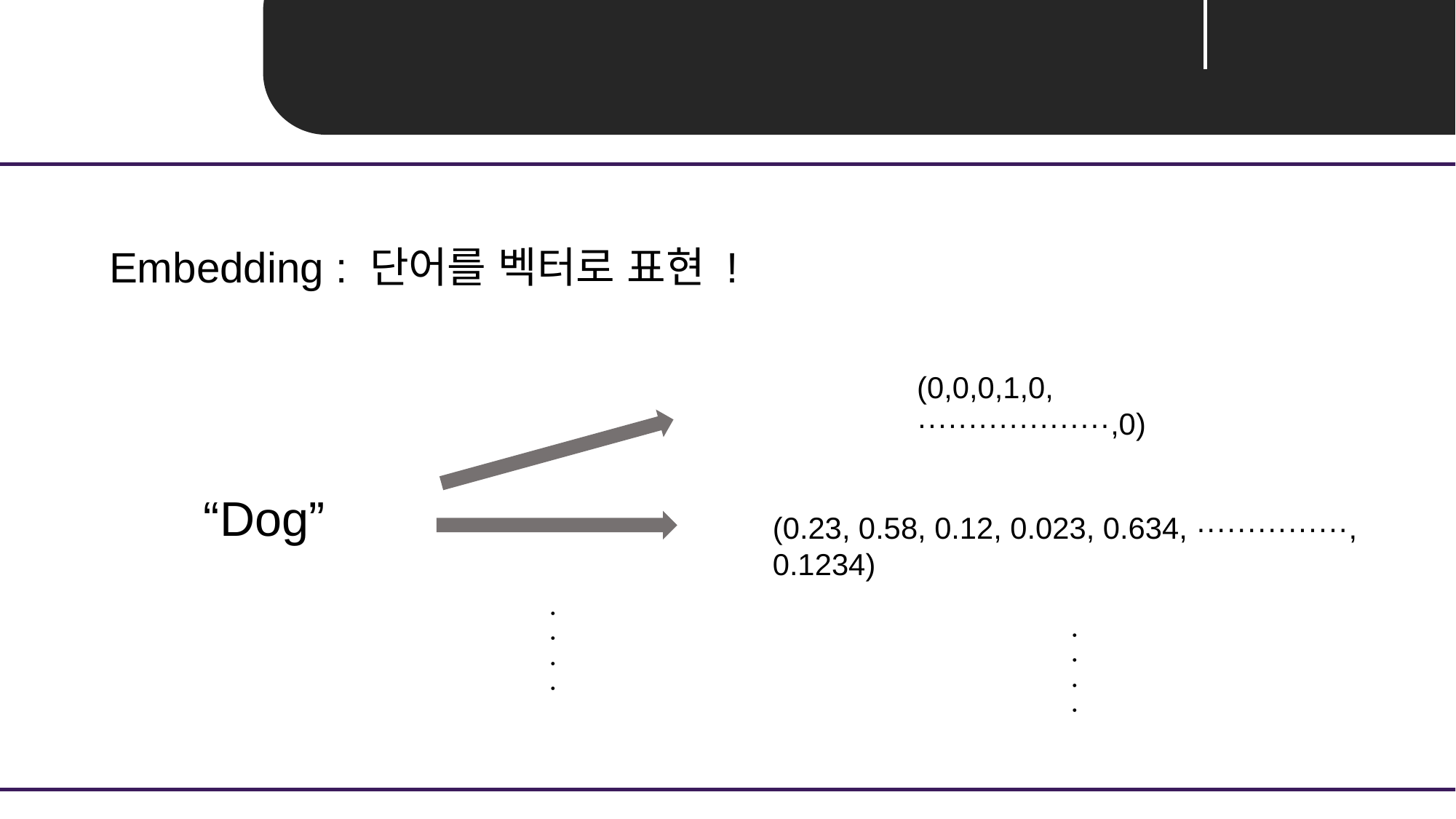

Unit  01 ㅣ  Embedding이란?
Embedding : 단어를 벡터로 표현 !
(0,0,0,1,0, ···················,0)

“Dog”
(0.23, 0.58, 0.12, 0.023, 0.634, ···············,  0.1234)

ㆍㆍㆍㆍ

ㆍㆍㆍㆍ